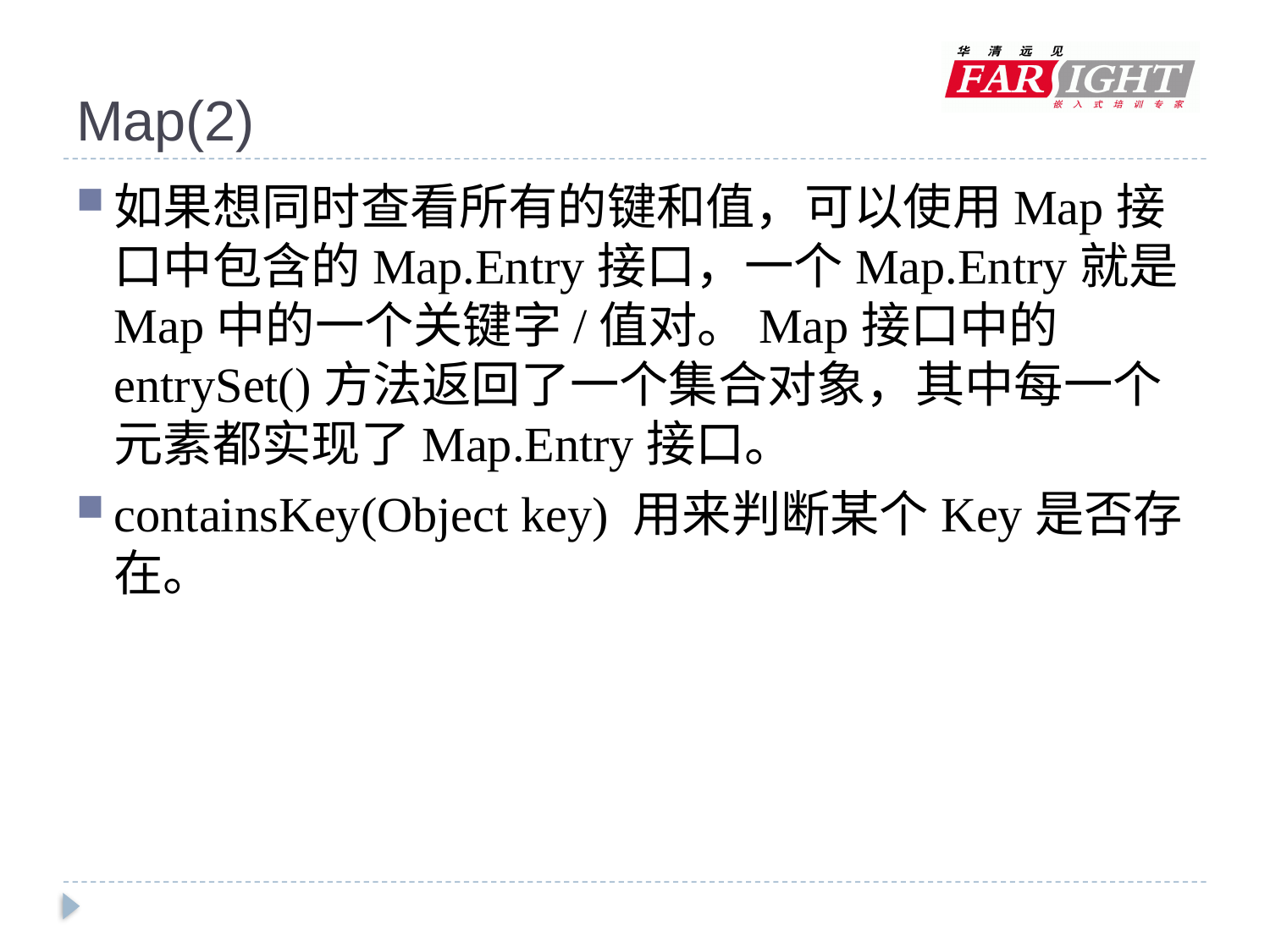

# Map(2)
如果想同时查看所有的键和值，可以使用Map接口中包含的Map.Entry接口，一个Map.Entry就是Map中的一个关键字/值对。Map接口中的entrySet()方法返回了一个集合对象，其中每一个元素都实现了Map.Entry接口。
containsKey(Object key) 用来判断某个Key是否存在。

23